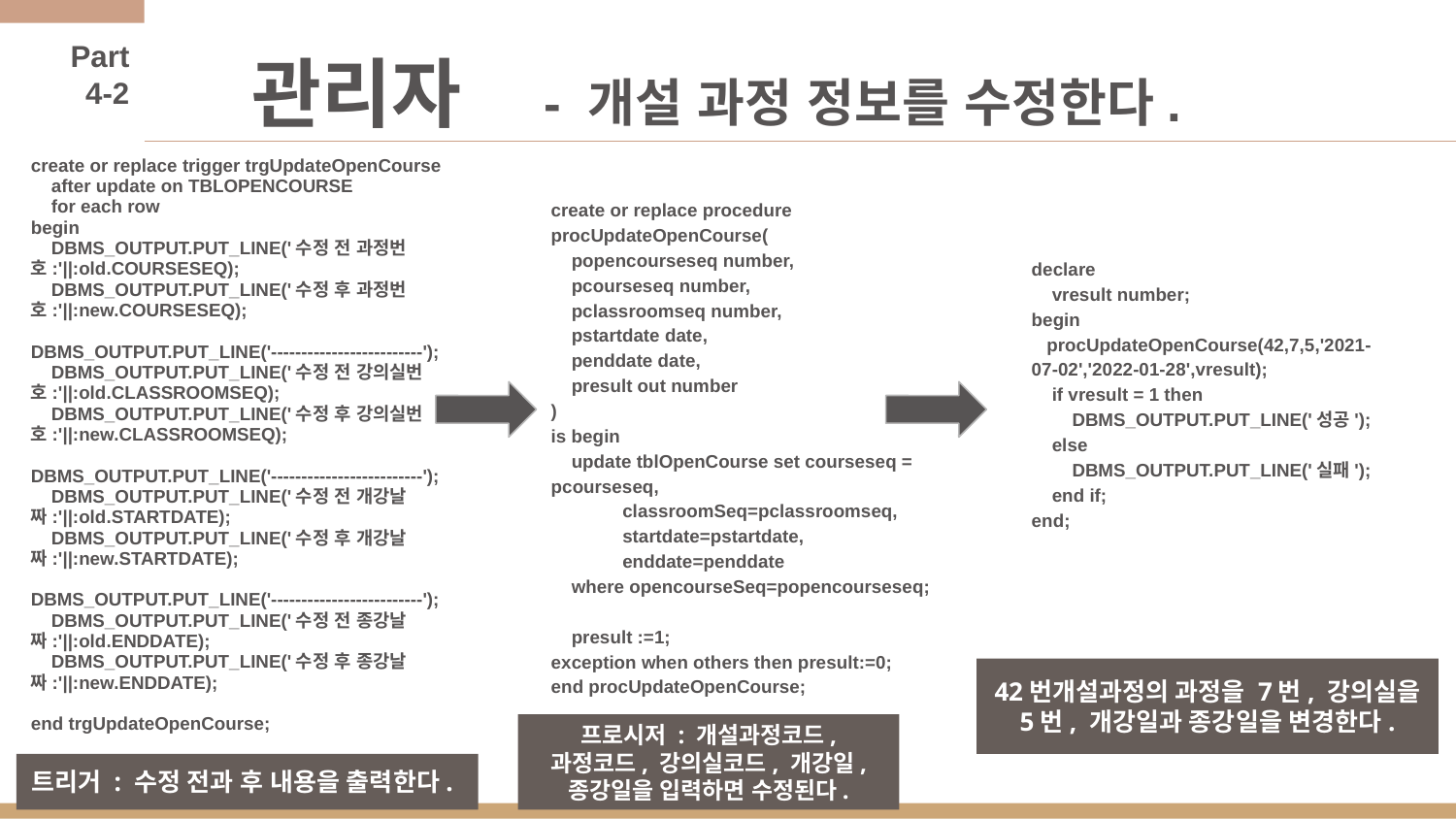

Part 4-2
# 관리자   - 개설 과정 정보를 수정한다.
create or replace trigger trgUpdateOpenCourse
    after update on TBLOPENCOURSE
    for each row
begin
    DBMS_OUTPUT.PUT_LINE('수정 전 과정번호:'||:old.COURSESEQ);
    DBMS_OUTPUT.PUT_LINE('수정 후 과정번호:'||:new.COURSESEQ);
    DBMS_OUTPUT.PUT_LINE('-------------------------');
    DBMS_OUTPUT.PUT_LINE('수정 전 강의실번호:'||:old.CLASSROOMSEQ);
    DBMS_OUTPUT.PUT_LINE('수정 후 강의실번호:'||:new.CLASSROOMSEQ);
    DBMS_OUTPUT.PUT_LINE('-------------------------');
    DBMS_OUTPUT.PUT_LINE('수정 전 개강날짜:'||:old.STARTDATE);
    DBMS_OUTPUT.PUT_LINE('수정 후 개강날짜:'||:new.STARTDATE);
    DBMS_OUTPUT.PUT_LINE('-------------------------');
    DBMS_OUTPUT.PUT_LINE('수정 전 종강날짜:'||:old.ENDDATE);
    DBMS_OUTPUT.PUT_LINE('수정 후 종강날짜:'||:new.ENDDATE);

end trgUpdateOpenCourse;

create or replace procedure procUpdateOpenCourse(
    popencourseseq number,
    pcourseseq number,
    pclassroomseq number,
    pstartdate date,
    penddate date,
    presult out number
)
is begin
    update tblOpenCourse set courseseq = pcourseseq,
              classroomSeq=pclassroomseq,
              startdate=pstartdate,
              enddate=penddate
    where opencourseSeq=popencourseseq;

    presult :=1;
exception when others then presult:=0;
end procUpdateOpenCourse;
declare
    vresult number;
begin
   procUpdateOpenCourse(42,7,5,'2021-07-02','2022-01-28',vresult);
    if vresult = 1 then
        DBMS_OUTPUT.PUT_LINE('성공');
    else
        DBMS_OUTPUT.PUT_LINE('실패');
    end if;
end;

42번개설과정의 과정을 7번, 강의실을 5번, 개강일과 종강일을 변경한다.
프로시저 : 개설과정코드, 과정코드, 강의실코드, 개강일, 종강일을 입력하면 수정된다.

트리거 : 수정 전과 후 내용을 출력한다.